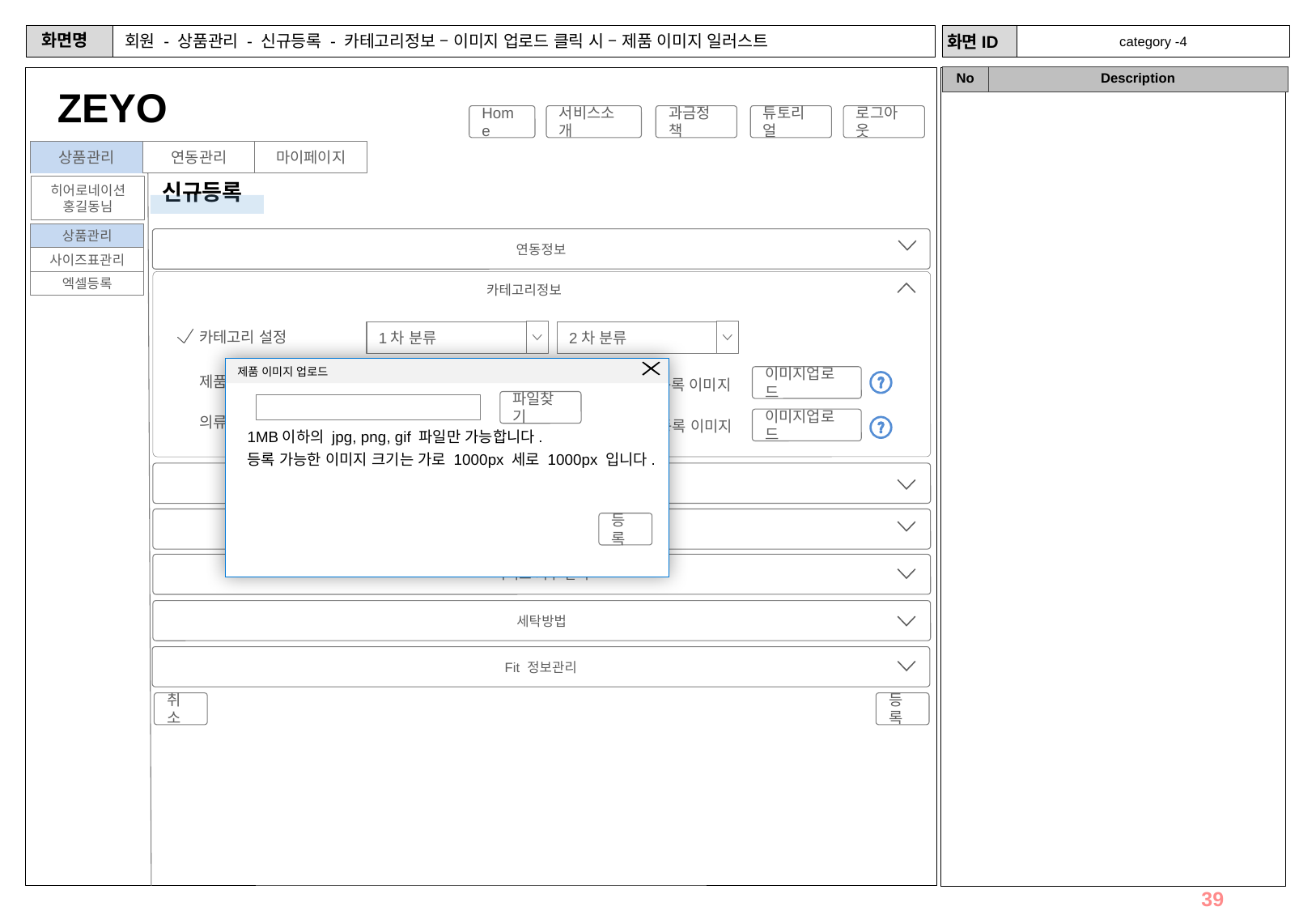

# 회원 - 상품관리 - 신규등록 - 카테고리정보 – 이미지 업로드 클릭 시 – 제품 이미지 일러스트
category -4
ZEYO
Home
서비스소개
과금정책
튜토리얼
로그아웃
상품관리
연동관리
마이페이지
신규등록

히어로네이션
홍길동님
상품관리
연동정보

사이즈표관리
엑셀등록

카테고리정보

1차 분류

2차 분류

카테고리 설정

제품 이미지 업로드

파일찾기
1MB이하의 jpg, png, gif 파일만 가능합니다.
등록 가능한 이미지 크기는 가로 1000px 세로 1000px 입니다.
제품 이미지
이미지업로드
사용안함

등록 이미지

기본 이미지

의류 사이즈 측정 방법
이미지업로드
사용안함

기본 이미지

등록 이미지

기본정보관리

옵션관리
등록

사이즈 치수 관리

세탁방법

Fit 정보관리

취소
등록
39